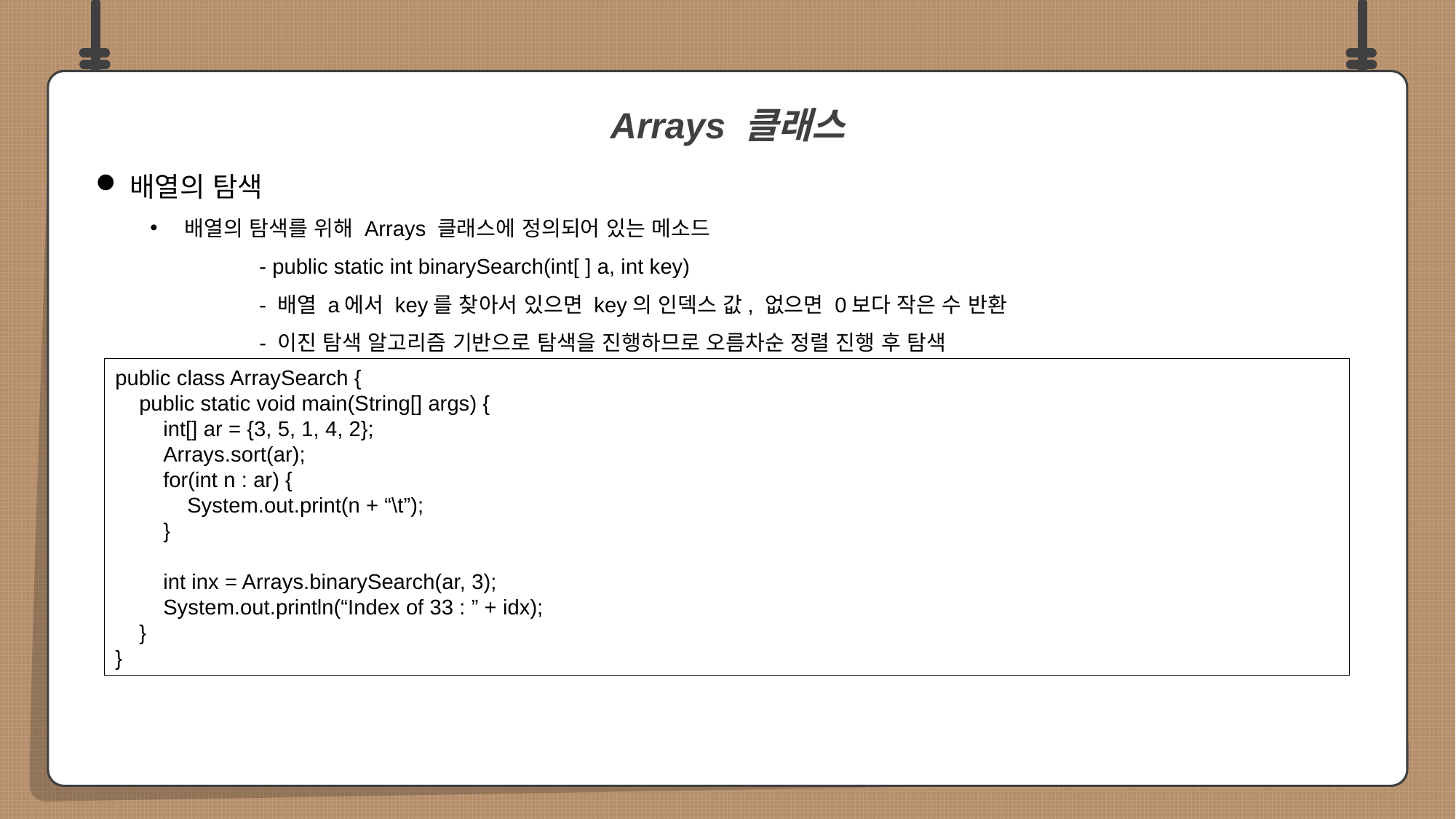

배열의 탐색
배열의 탐색를 위해 Arrays 클래스에 정의되어 있는 메소드
	- public static int binarySearch(int[ ] a, int key)
	- 배열 a에서 key를 찾아서 있으면 key의 인덱스 값, 없으면 0보다 작은 수 반환
	- 이진 탐색 알고리즘 기반으로 탐색을 진행하므로 오름차순 정렬 진행 후 탐색
Arrays 클래스

public class ArraySearch {
    public static void main(String[] args) {
        int[] ar = {3, 5, 1, 4, 2};
        Arrays.sort(ar);
        for(int n : ar) {
            System.out.print(n + “\t”);
        }

        int inx = Arrays.binarySearch(ar, 3);
        System.out.println(“Index of 33 : ” + idx);
    }
}